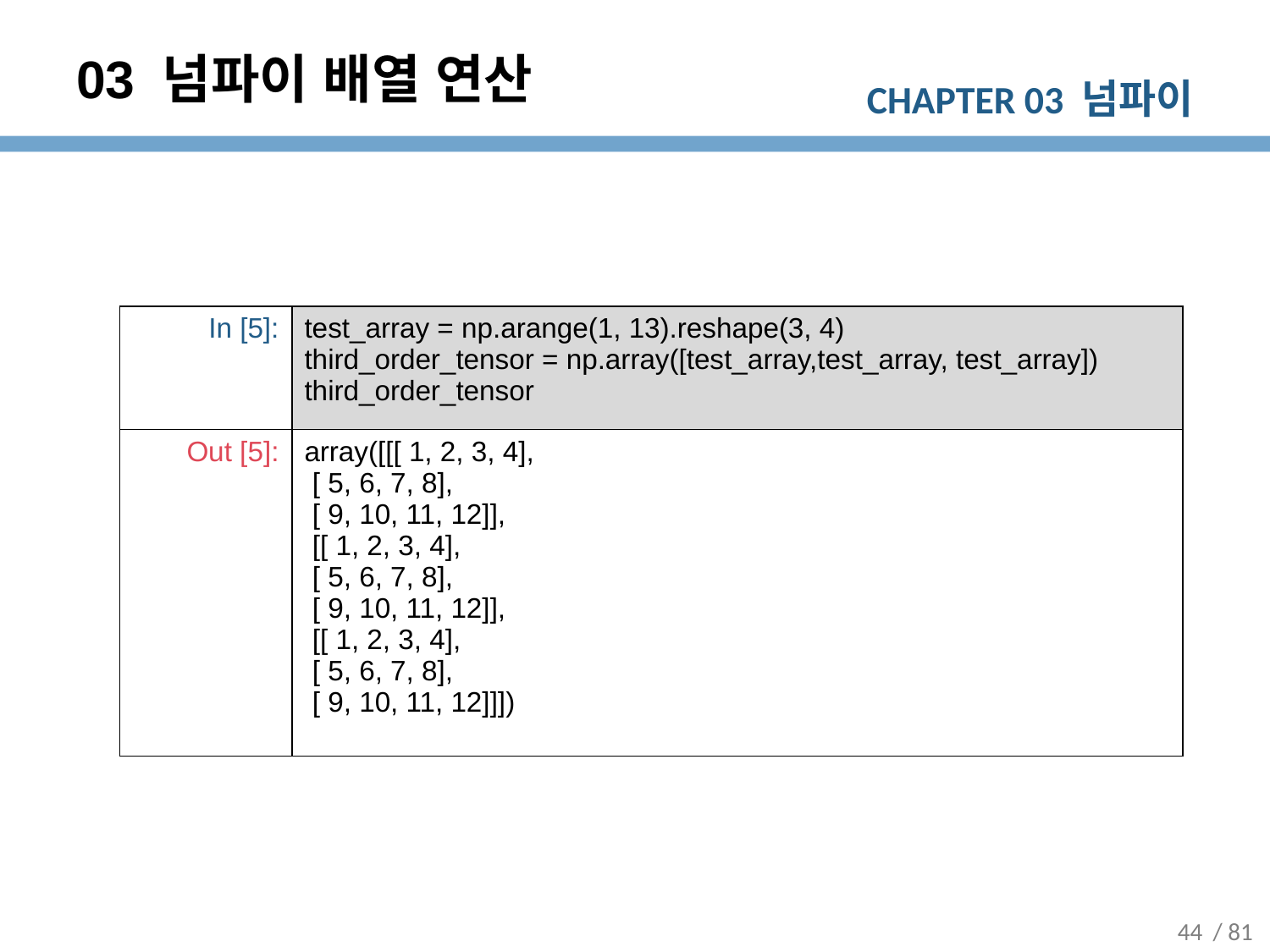

# 03 넘파이 배열 연산
| In [5]: | test\_array = np.arange(1, 13).reshape(3, 4) third\_order\_tensor = np.array([test\_array,test\_array, test\_array]) third\_order\_tensor |
| --- | --- |
| Out [5]: | array([[[ 1, 2, 3, 4], [ 5, 6, 7, 8], [ 9, 10, 11, 12]], [[ 1, 2, 3, 4], [ 5, 6, 7, 8], [ 9, 10, 11, 12]], [[ 1, 2, 3, 4], [ 5, 6, 7, 8], [ 9, 10, 11, 12]]]) |